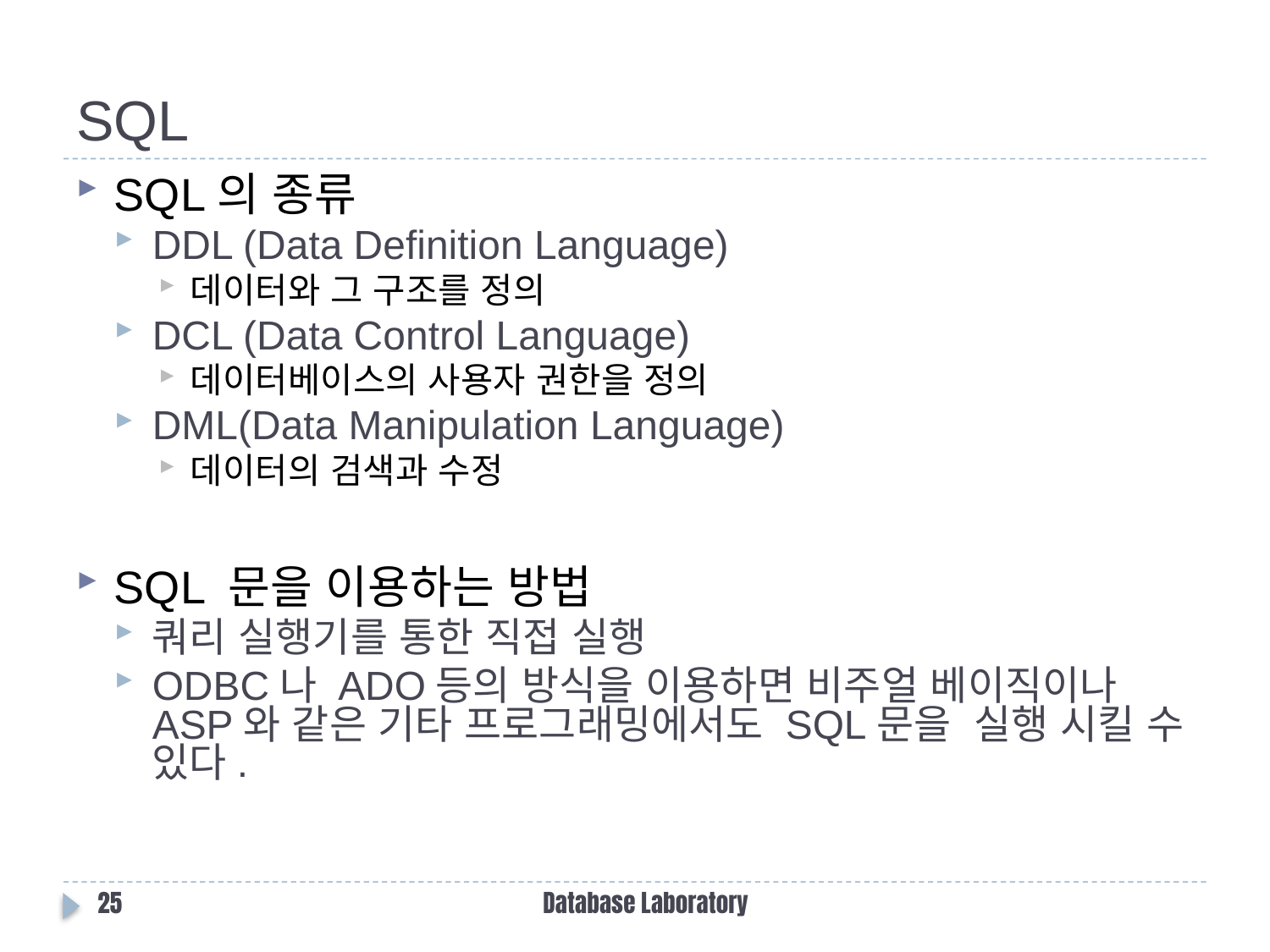

# SQL
SQL의 종류
DDL (Data Definition Language)
데이터와 그 구조를 정의
DCL (Data Control Language)
데이터베이스의 사용자 권한을 정의
DML(Data Manipulation Language)
데이터의 검색과 수정

SQL 문을 이용하는 방법
쿼리 실행기를 통한 직접 실행
ODBC나 ADO등의 방식을 이용하면 비주얼 베이직이나 ASP와 같은 기타 프로그래밍에서도 SQL문을  실행 시킬 수 있다.
25
Database Laboratory